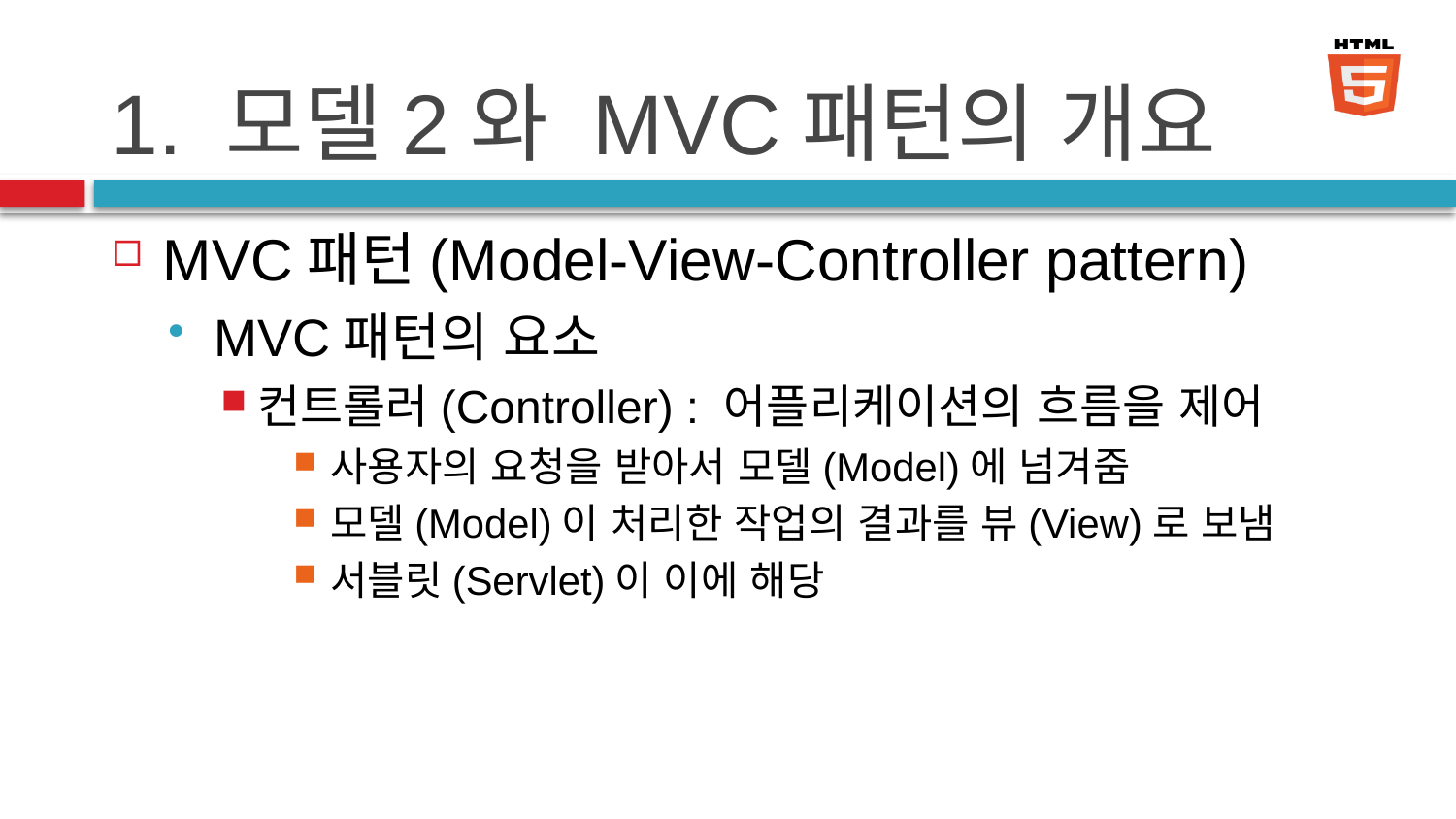

# 1. 모델2와 MVC패턴의 개요
MVC패턴(Model-View-Controller pattern)
MVC패턴의 요소
컨트롤러(Controller) : 어플리케이션의 흐름을 제어
사용자의 요청을 받아서 모델(Model)에 넘겨줌
모델(Model)이 처리한 작업의 결과를 뷰(View)로 보냄
서블릿(Servlet)이 이에 해당